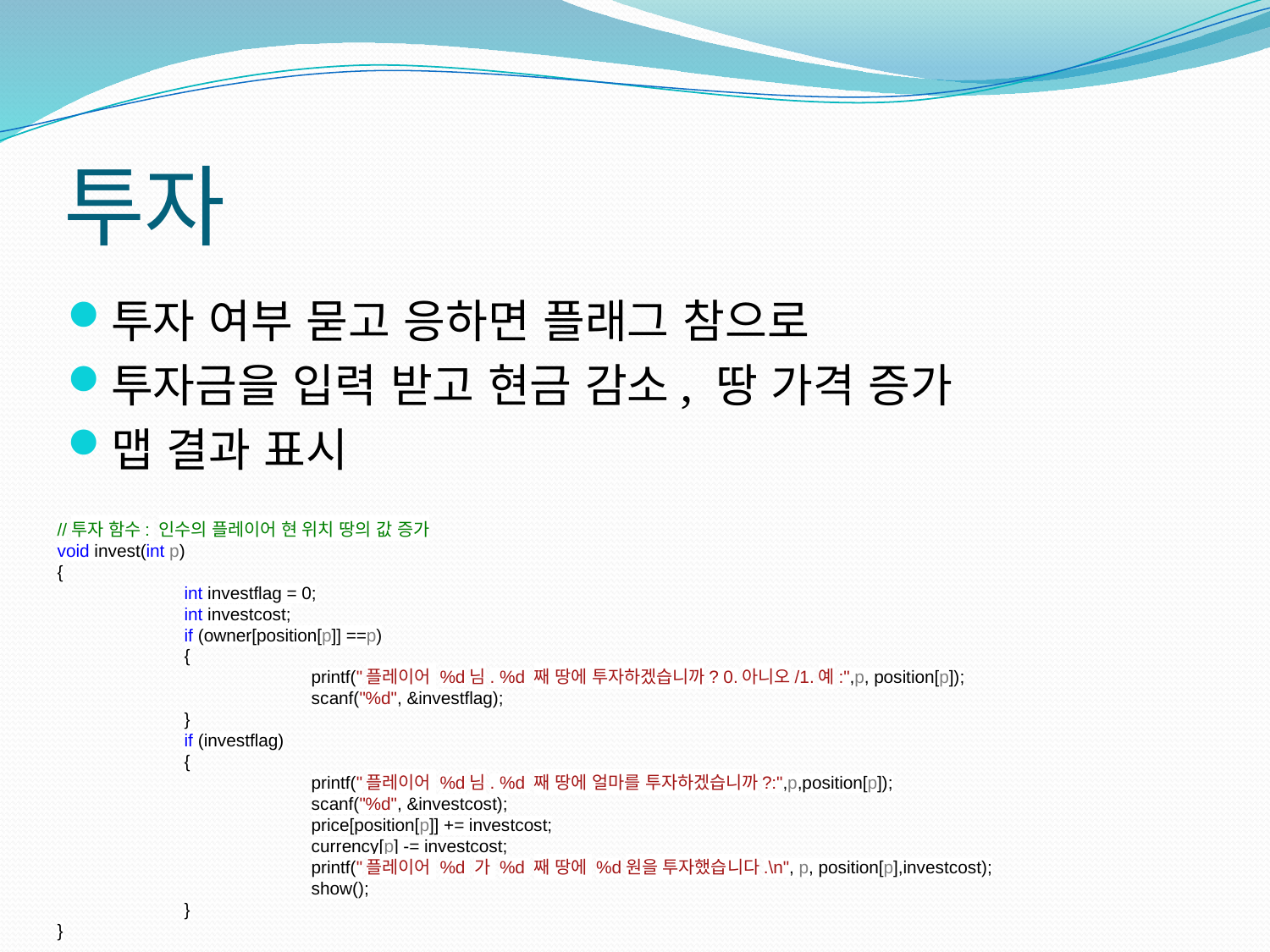

# 투자
투자 여부 묻고 응하면 플래그 참으로
투자금을 입력 받고 현금 감소, 땅 가격 증가
맵 결과 표시
//투자 함수: 인수의 플레이어 현 위치 땅의 값 증가
void invest(int p)
{
	int investflag = 0;
	int investcost;
	if (owner[position[p]] ==p)
	{
		printf("플레이어 %d님. %d 째 땅에 투자하겠습니까? 0.아니오/1.예:",p, position[p]);
		scanf("%d", &investflag);
	}
	if (investflag)
	{
		printf("플레이어 %d님. %d 째 땅에 얼마를 투자하겠습니까?:",p,position[p]);
		scanf("%d", &investcost);
		price[position[p]] += investcost;
		currency[p] -= investcost;
		printf("플레이어 %d 가 %d 째 땅에 %d원을 투자했습니다.\n", p, position[p],investcost);
		show();
	}
}